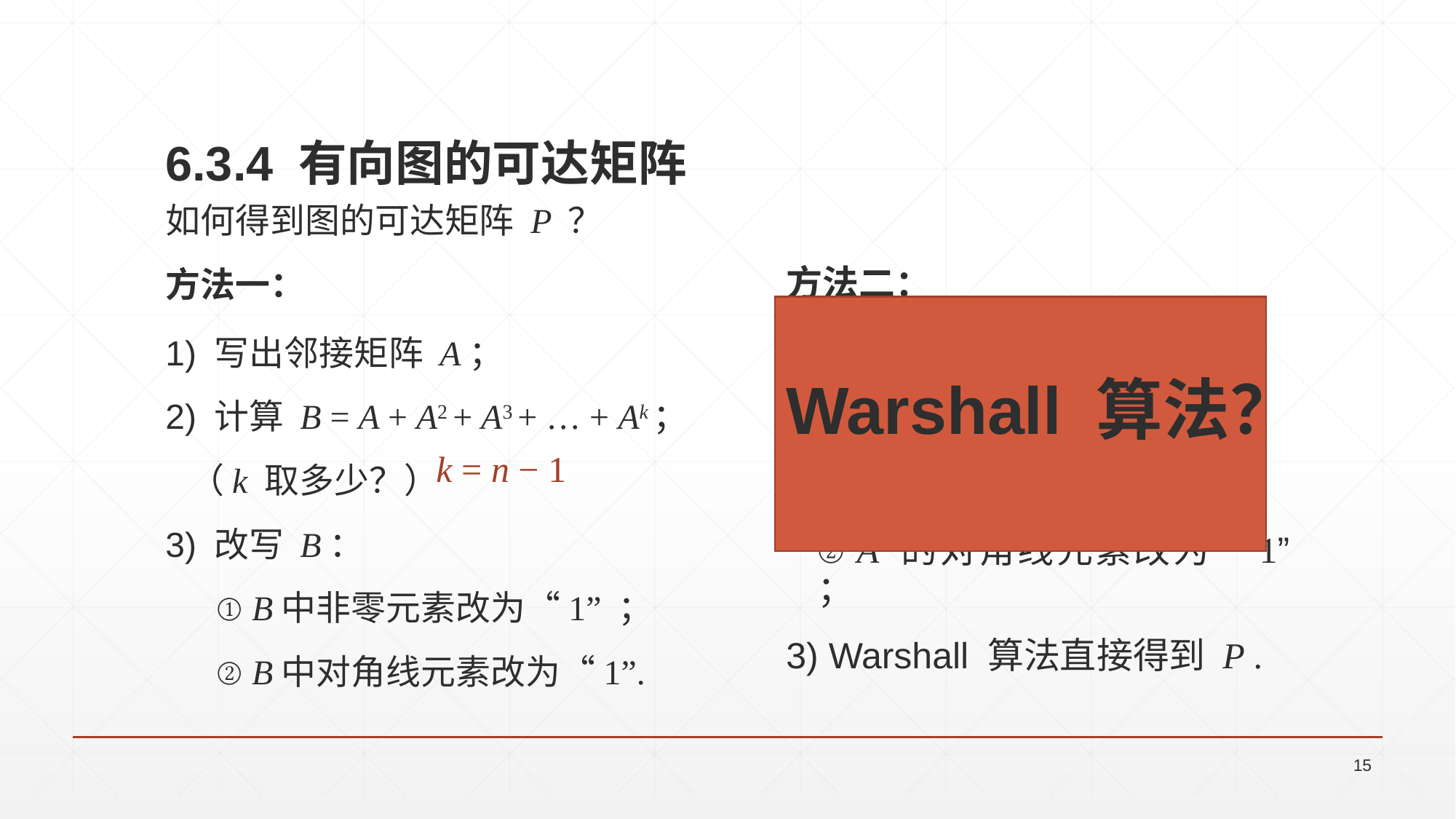

6.3.4 有向图的可达矩阵

方法二：
1) 写出邻接矩阵 A；
2) 改写 A：
① A 中非零元素改为“1” ；
② A 的对角线元素改为“1” ；
3) Warshall 算法直接得到 P .
如何得到图的可达矩阵 P ？
方法一：
1) 写出邻接矩阵 A；
2) 计算 B = A + A2 + A3 + … + Ak；
  （k 取多少？）
3) 改写 B：
① B中非零元素改为“1” ；
② B中对角线元素改为“1”.

Warshall 算法？

k = n − 1
15